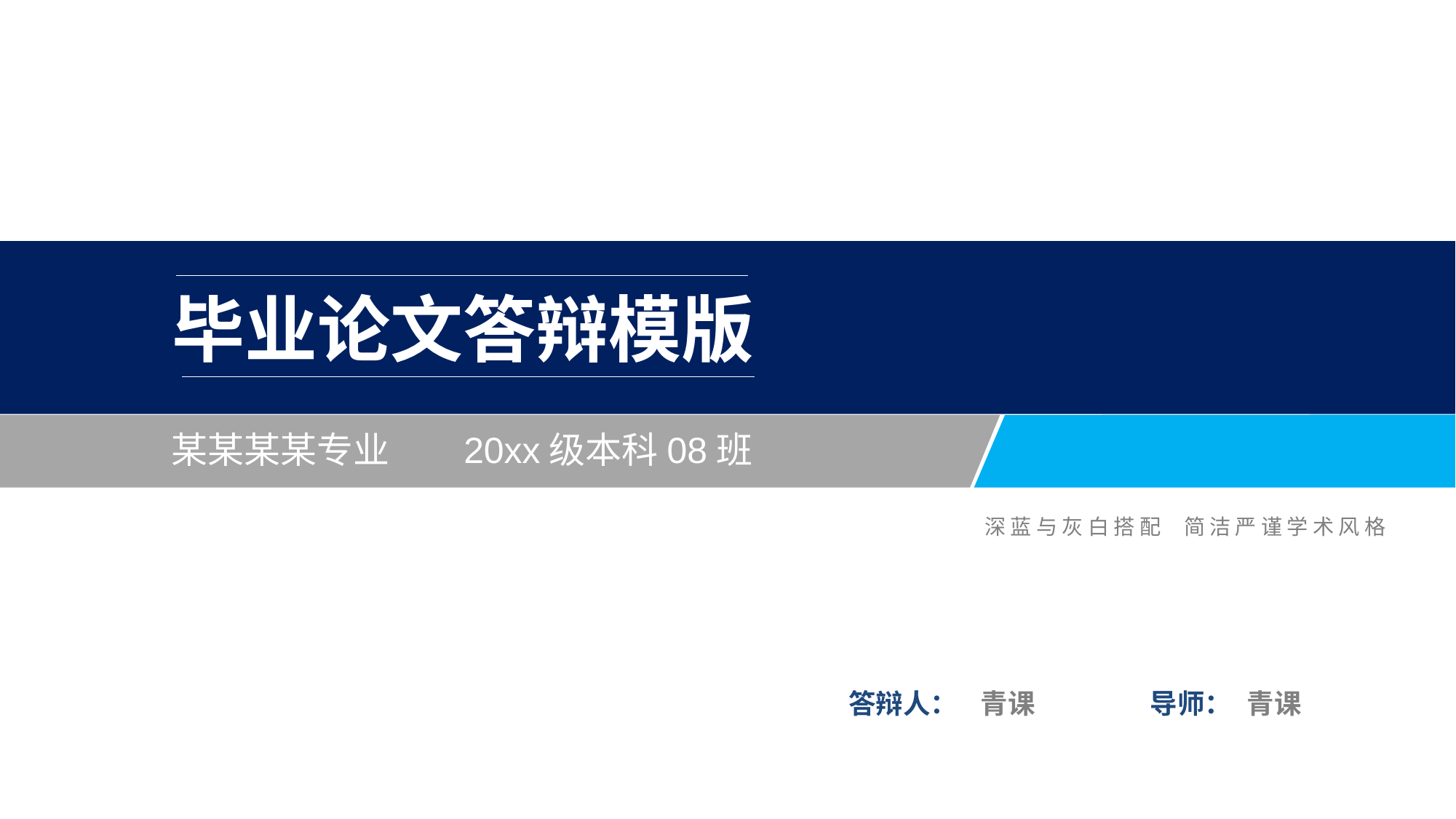

毕业论文答辩模版
某某某某专业        20xx级本科08班
深蓝与灰白搭配  简洁严谨学术风格
答辩人：
青课
导师：
青课